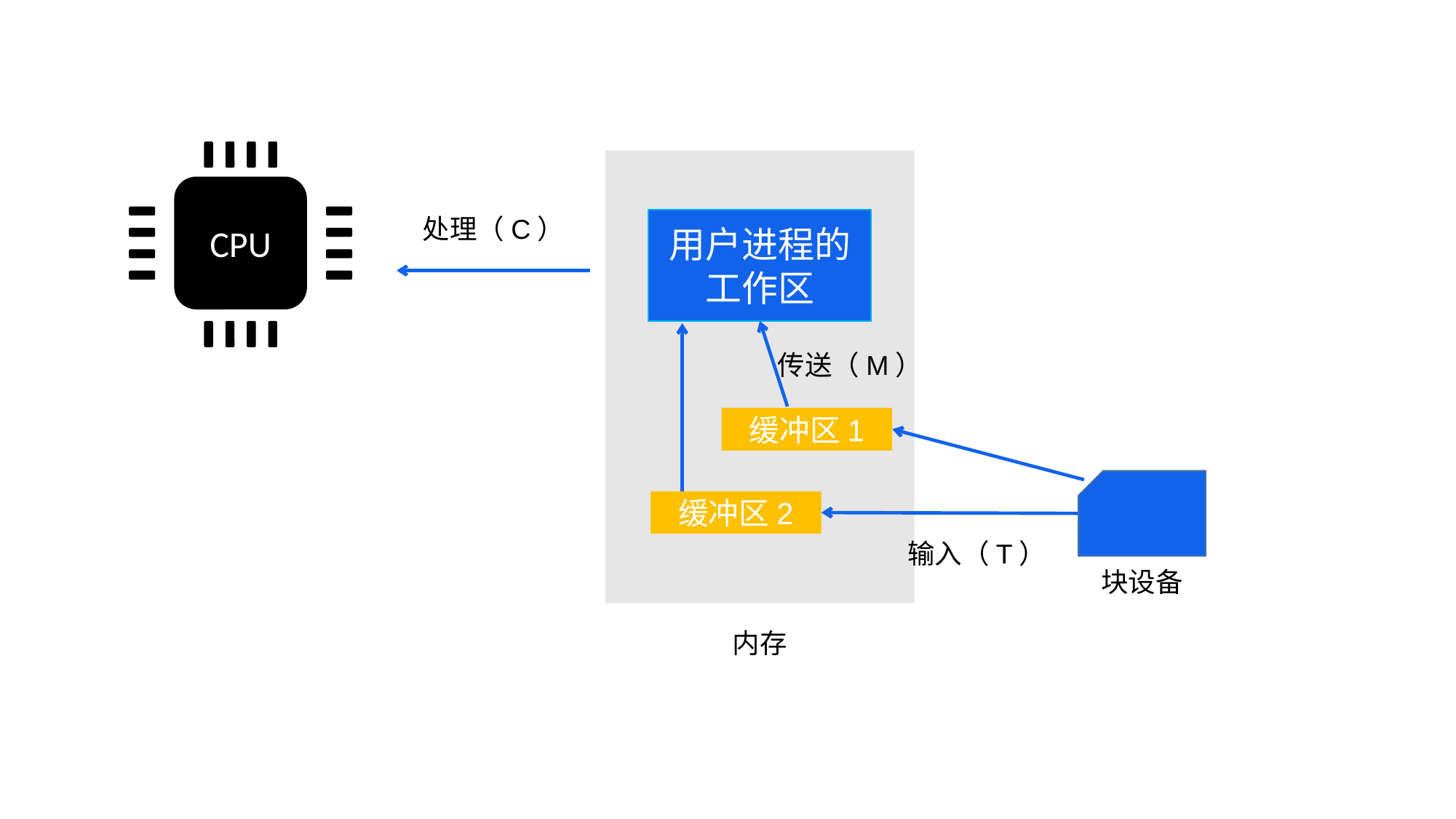

CPU
处理（C）
用户进程的工作区

传送（M）
缓冲区1

缓冲区2
输入（T）
块设备
内存